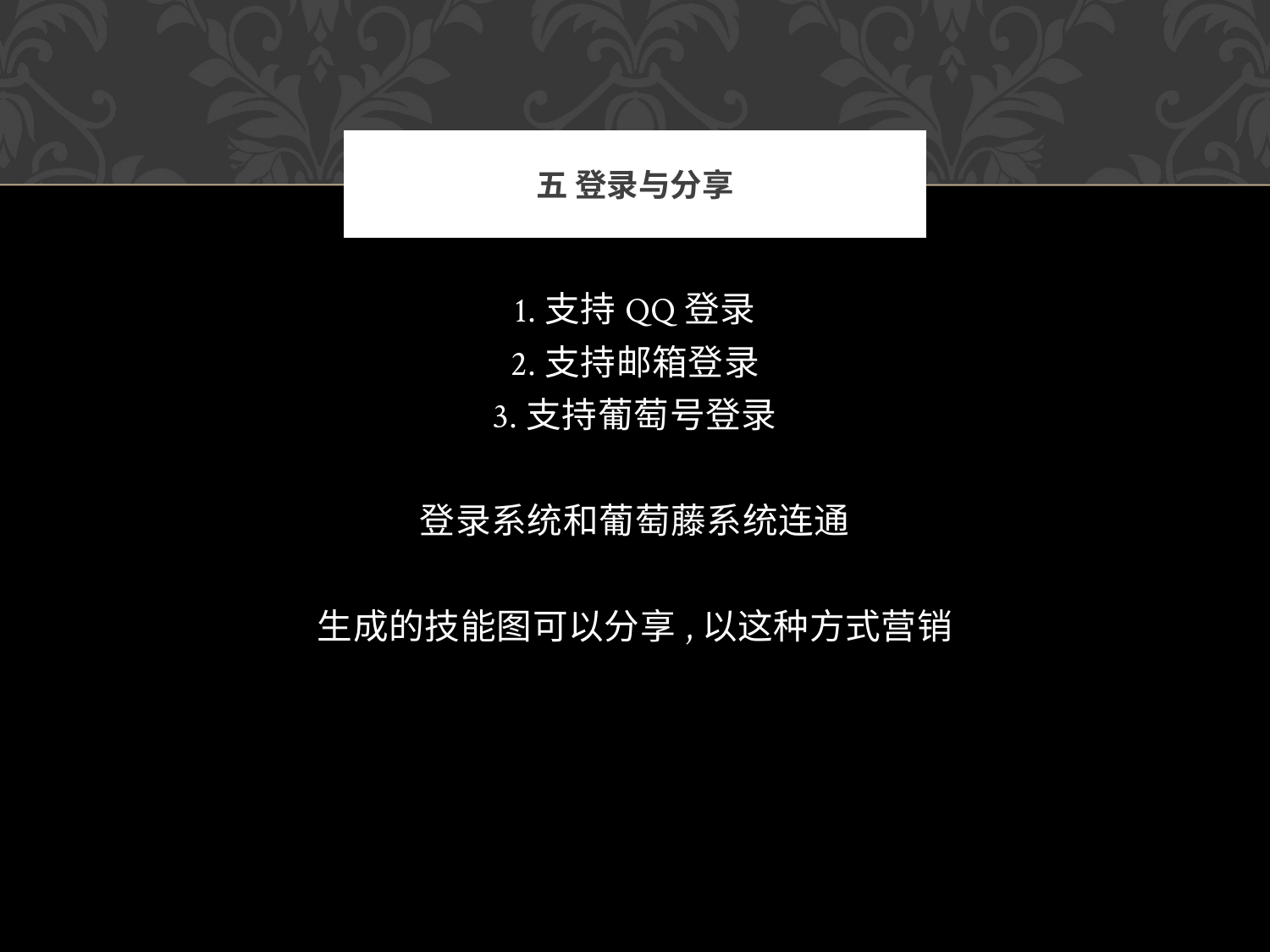

# 五 登录与分享
1.支持QQ登录
2.支持邮箱登录
3.支持葡萄号登录

登录系统和葡萄藤系统连通

生成的技能图可以分享,以这种方式营销